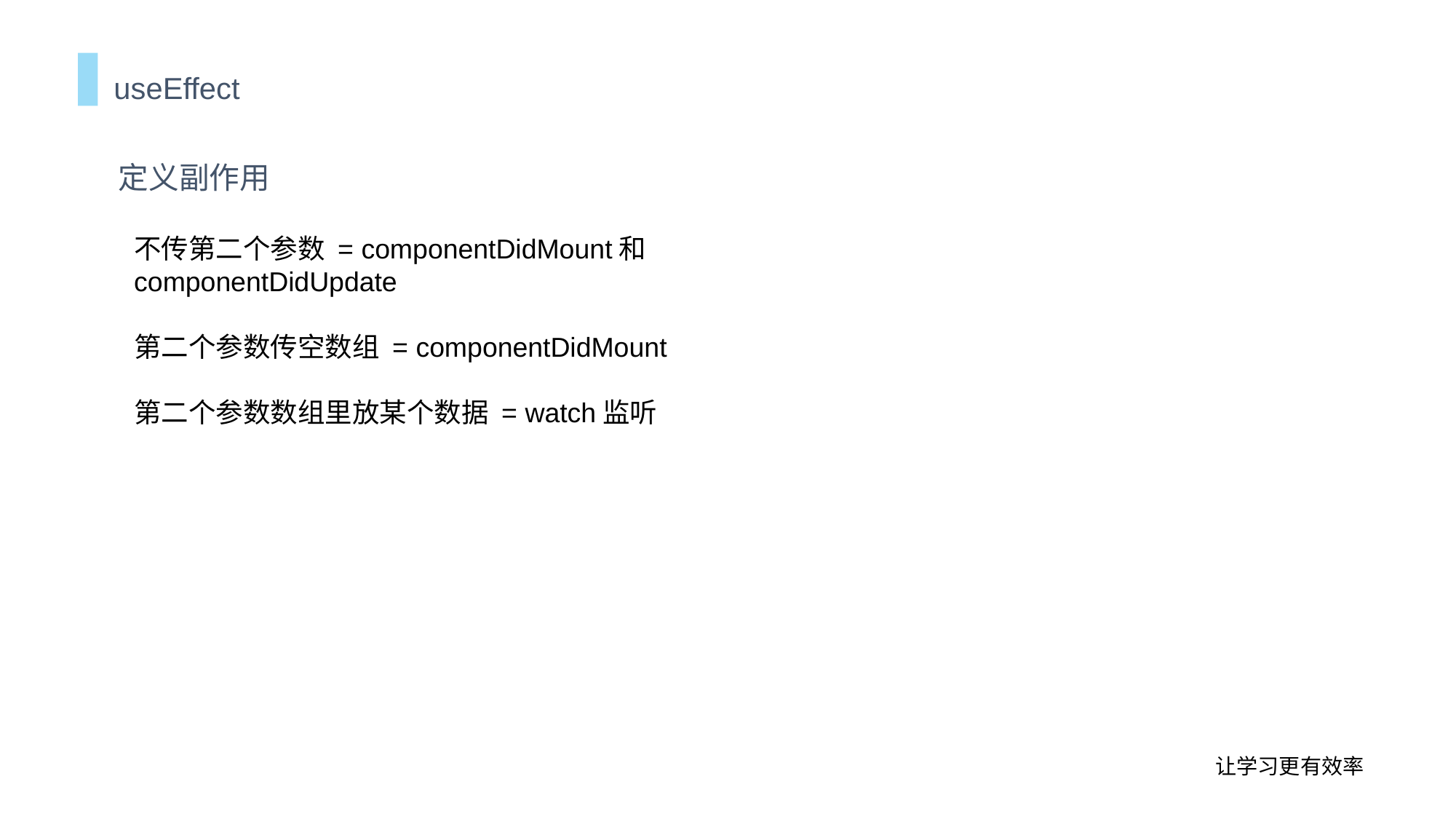

useEffect

定义副作用
不传第二个参数 = componentDidMount和componentDidUpdate

第二个参数传空数组 = componentDidMount

第二个参数数组里放某个数据 = watch监听